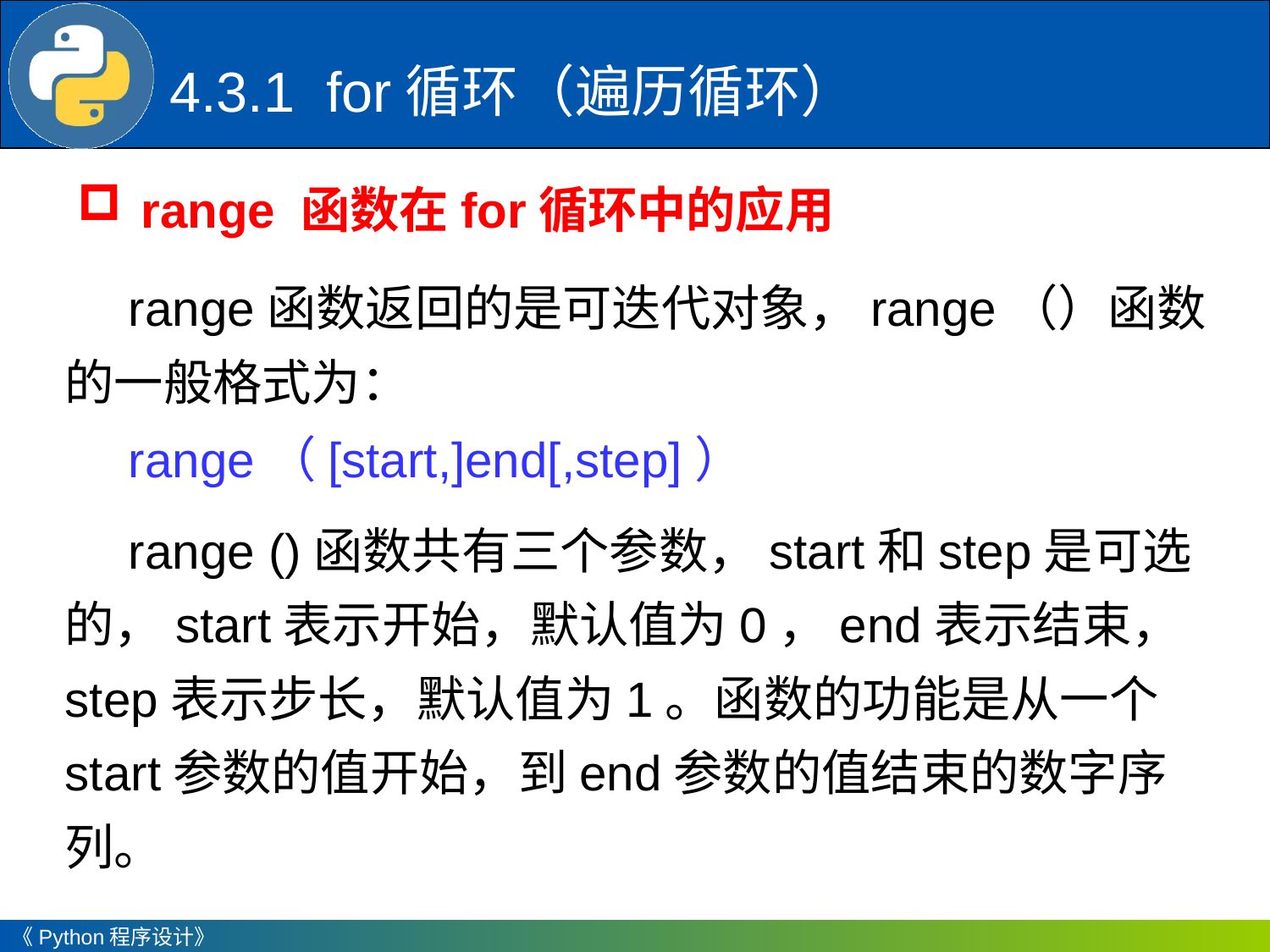

4.3.1  for循环（遍历循环）
range 函数在for循环中的应用
range函数返回的是可迭代对象，range（）函数的一般格式为：
range（[start,]end[,step]）
range ()函数共有三个参数，start和step是可选的，start表示开始，默认值为0，end表示结束，step表示步长，默认值为1。函数的功能是从一个start参数的值开始，到end参数的值结束的数字序列。